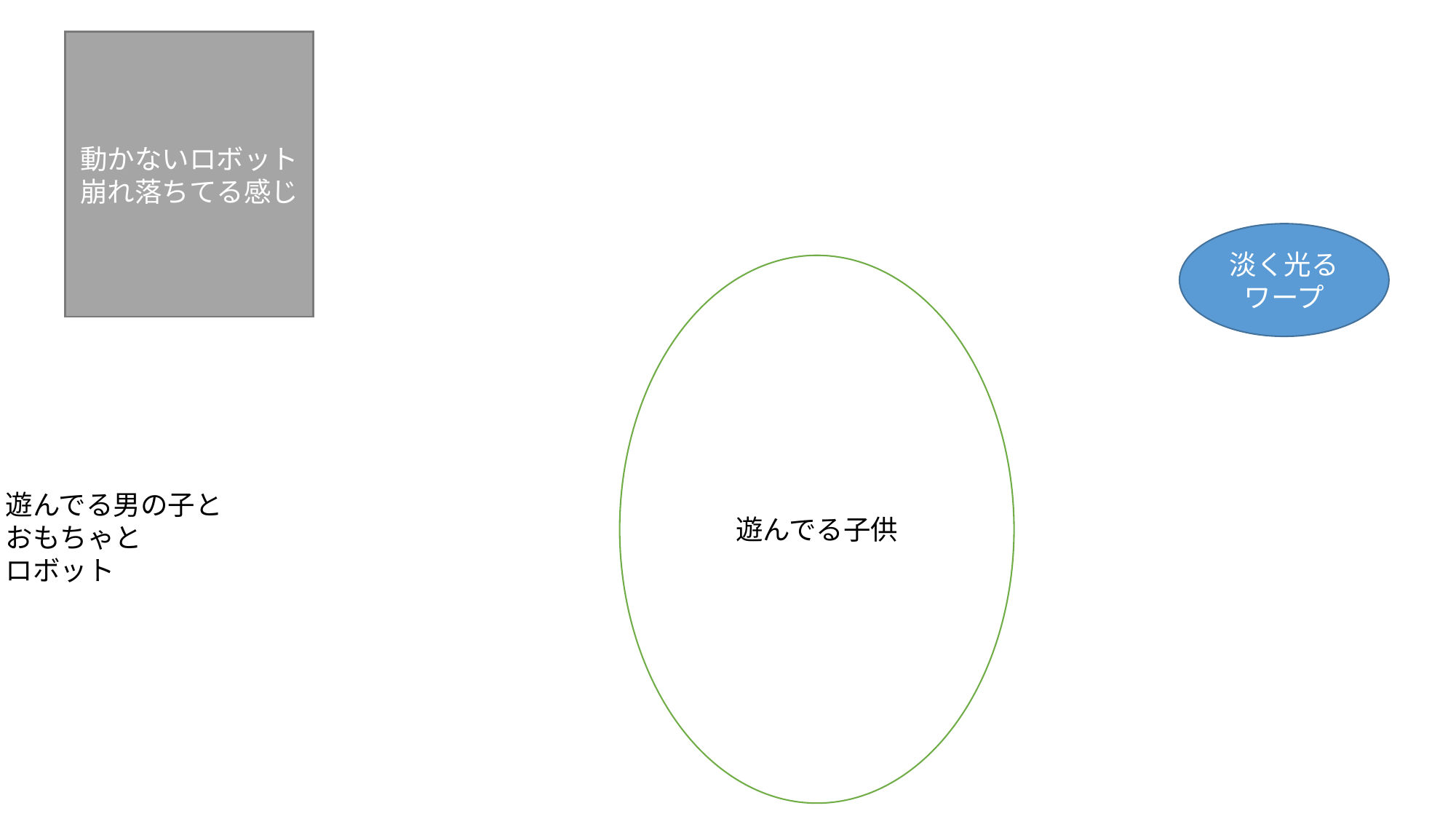

動かないロボット
崩れ落ちてる感じ
淡く光るワープ
遊んでる子供
遊んでる男の子と
おもちゃと
ロボット